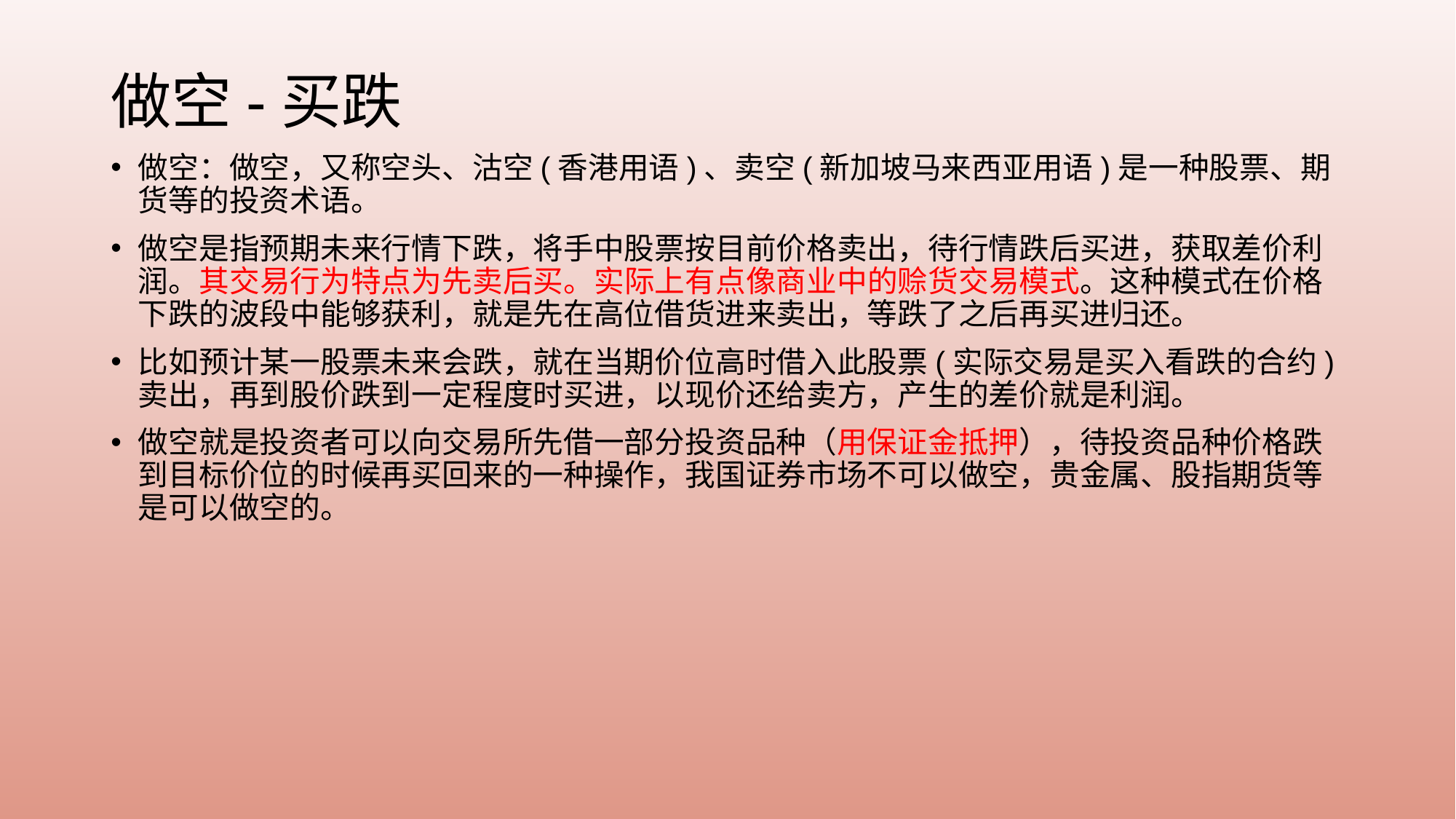

# 做空-买跌
做空：做空，又称空头、沽空(香港用语)、卖空(新加坡马来西亚用语)是一种股票、期货等的投资术语。
做空是指预期未来行情下跌，将手中股票按目前价格卖出，待行情跌后买进，获取差价利润。其交易行为特点为先卖后买。实际上有点像商业中的赊货交易模式。这种模式在价格下跌的波段中能够获利，就是先在高位借货进来卖出，等跌了之后再买进归还。
比如预计某一股票未来会跌，就在当期价位高时借入此股票(实际交易是买入看跌的合约)卖出，再到股价跌到一定程度时买进，以现价还给卖方，产生的差价就是利润。
做空就是投资者可以向交易所先借一部分投资品种（用保证金抵押），待投资品种价格跌到目标价位的时候再买回来的一种操作，我国证券市场不可以做空，贵金属、股指期货等是可以做空的。